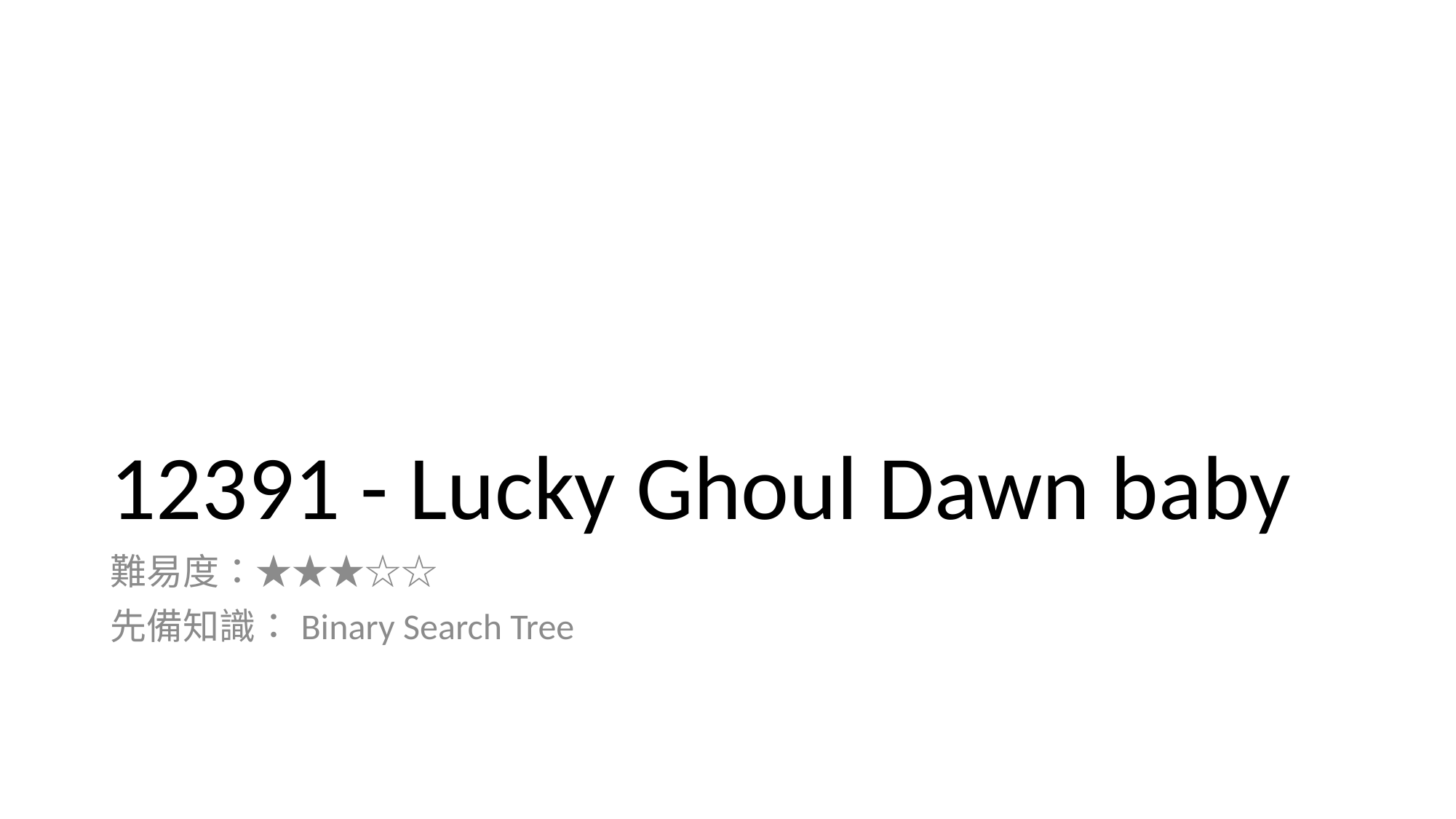

# 12391 - Lucky Ghoul Dawn baby
難易度：★★★☆☆
先備知識：Binary Search Tree